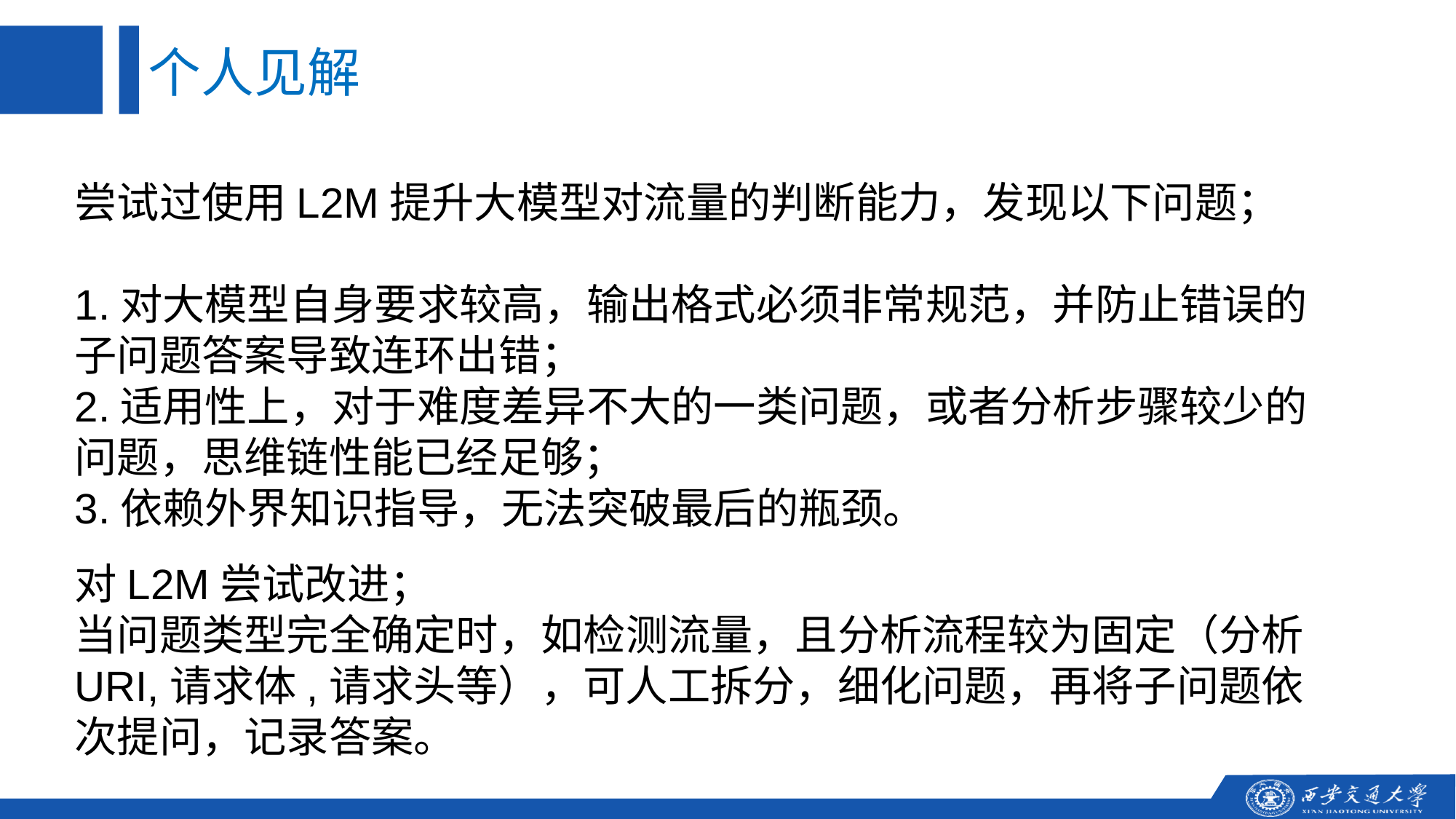

# 个人见解
尝试过使用L2M提升大模型对流量的判断能力，发现以下问题；

1.对大模型自身要求较高，输出格式必须非常规范，并防止错误的子问题答案导致连环出错；
2.适用性上，对于难度差异不大的一类问题，或者分析步骤较少的问题，思维链性能已经足够；
3.依赖外界知识指导，无法突破最后的瓶颈。
对L2M尝试改进；
当问题类型完全确定时，如检测流量，且分析流程较为固定（分析URI,请求体,请求头等），可人工拆分，细化问题，再将子问题依次提问，记录答案。